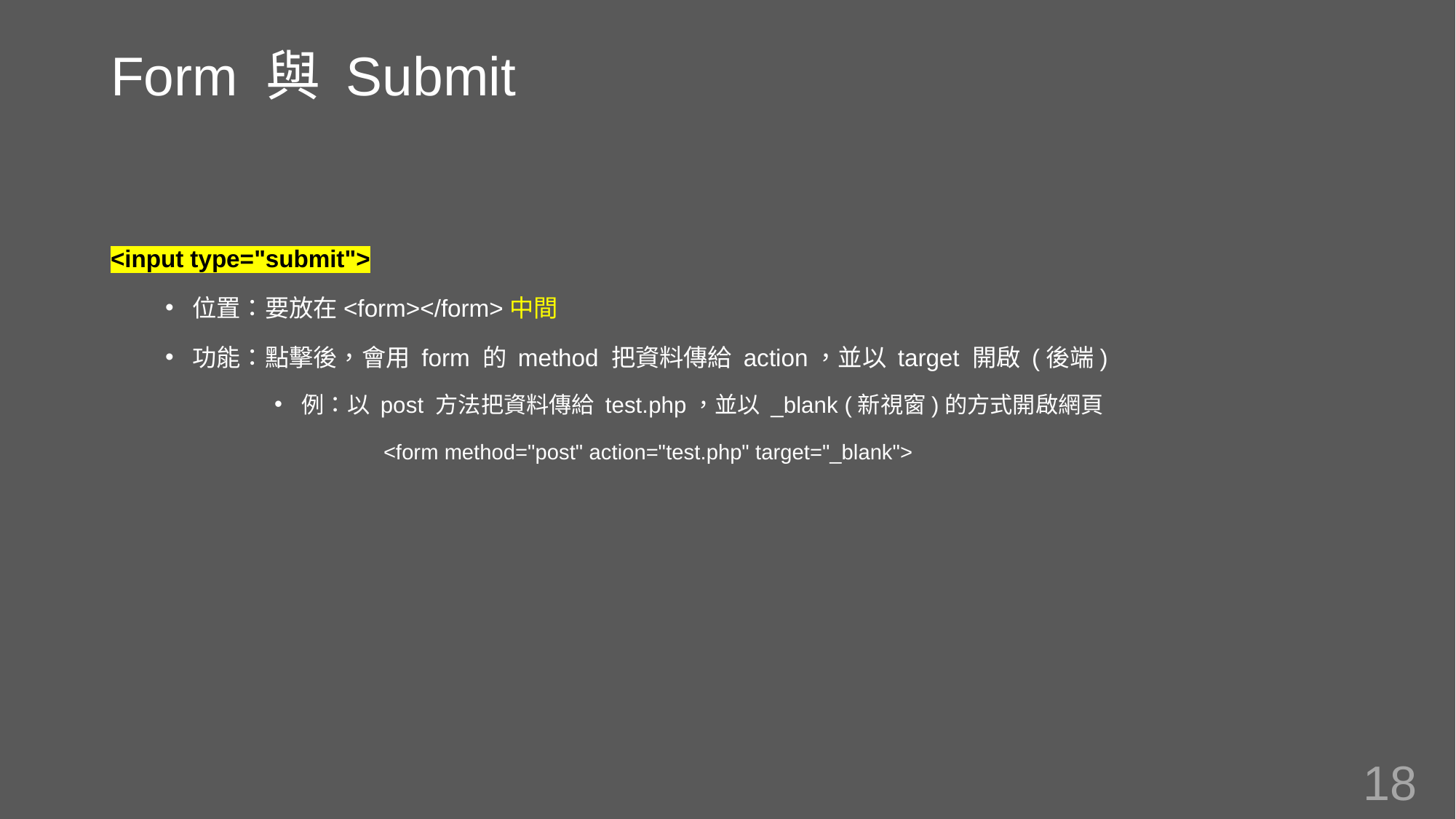

Form 與 Submit
<input type="submit">
位置：要放在<form></form>中間
功能：點擊後，會用 form 的 method 把資料傳給 action，並以 target 開啟 (後端)
例：以 post 方法把資料傳給 test.php，並以 _blank (新視窗)的方式開啟網頁
	<form method="post" action="test.php" target="_blank">
18